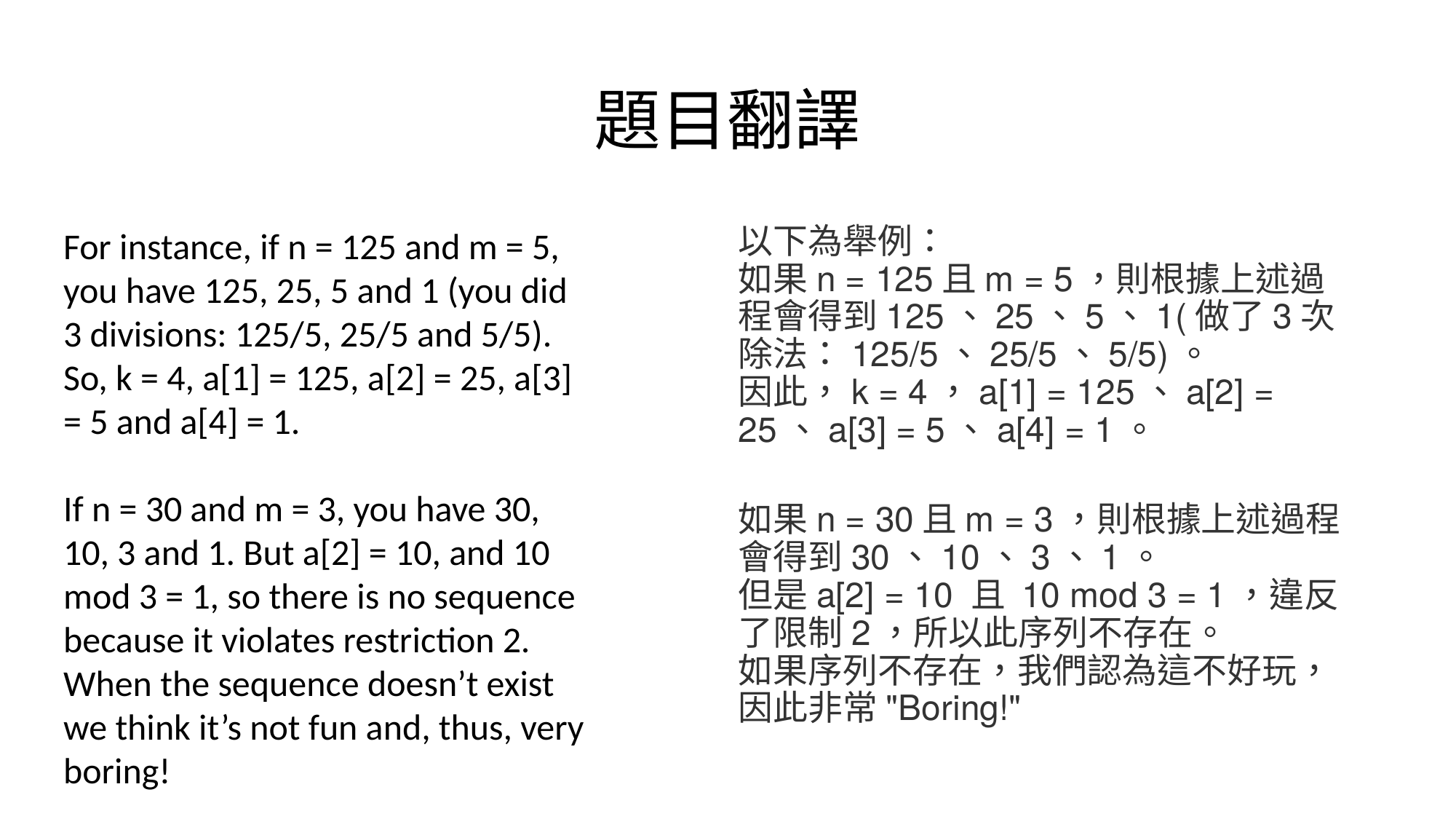

# 題目翻譯
For instance, if n = 125 and m = 5, you have 125, 25, 5 and 1 (you did 3 divisions: 125/5, 25/5 and 5/5). So, k = 4, a[1] = 125, a[2] = 25, a[3] = 5 and a[4] = 1.

If n = 30 and m = 3, you have 30, 10, 3 and 1. But a[2] = 10, and 10 mod 3 = 1, so there is no sequence because it violates restriction 2. When the sequence doesn’t exist we think it’s not fun and, thus, very boring!
以下為舉例：
如果n = 125且m = 5，則根據上述過程會得到125、25、5、1(做了3次除法：125/5、25/5、5/5)。
因此，k = 4，a[1] = 125、a[2] = 25、a[3] = 5、a[4] = 1。
如果n = 30且m = 3，則根據上述過程會得到30、10、3、1。
但是a[2] = 10 且 10 mod 3 = 1，違反了限制2，所以此序列不存在。
如果序列不存在，我們認為這不好玩，因此非常"Boring!"